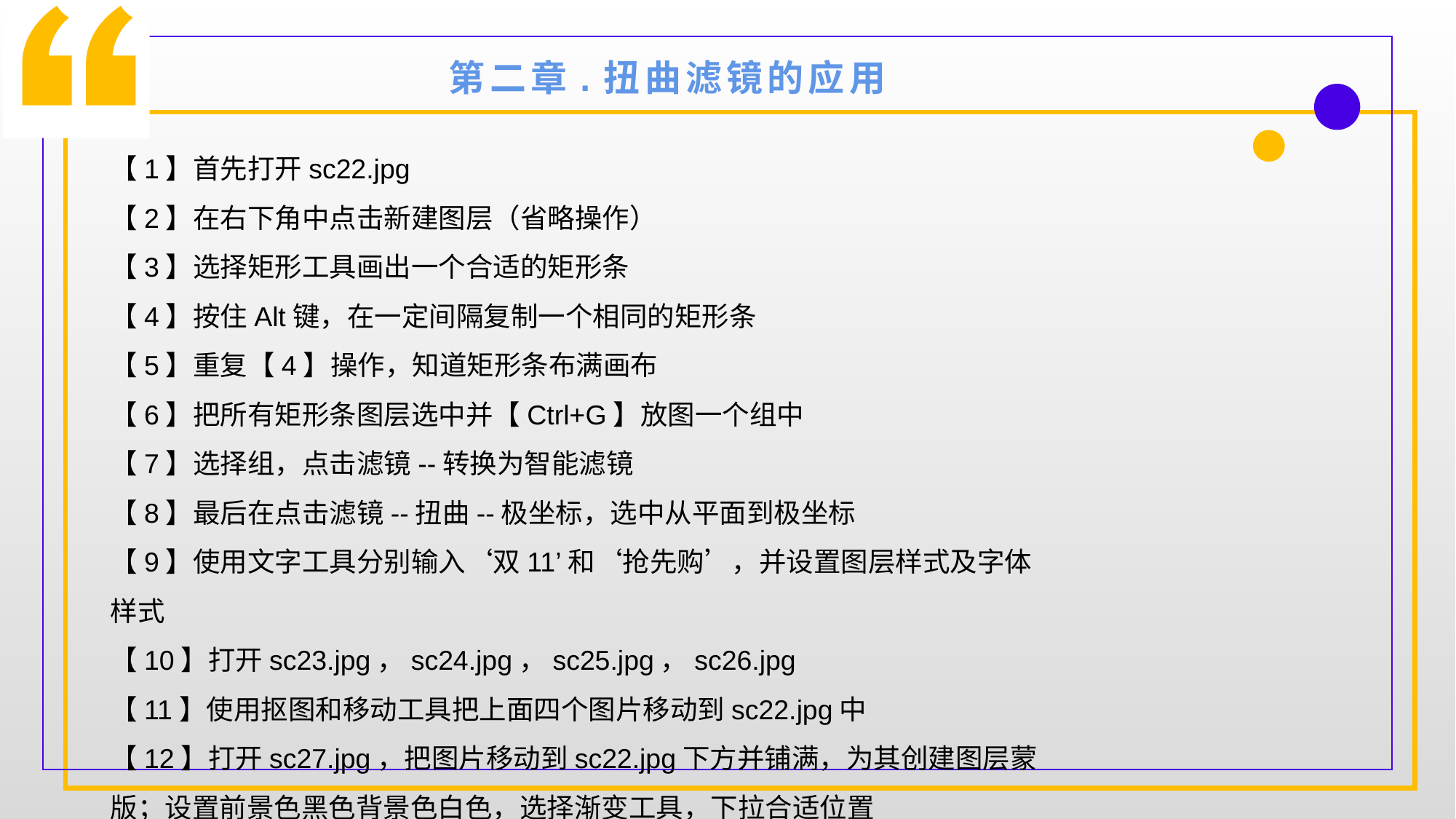

第二章.扭曲滤镜的应用

【1】首先打开sc22.jpg
【2】在右下角中点击新建图层（省略操作）
【3】选择矩形工具画出一个合适的矩形条
【4】按住Alt键，在一定间隔复制一个相同的矩形条
【5】重复【4】操作，知道矩形条布满画布
【6】把所有矩形条图层选中并【Ctrl+G】放图一个组中
【7】选择组，点击滤镜--转换为智能滤镜
【8】最后在点击滤镜--扭曲--极坐标，选中从平面到极坐标
【9】使用文字工具分别输入‘双11’和‘抢先购’，并设置图层样式及字体样式
【10】打开sc23.jpg，sc24.jpg，sc25.jpg，sc26.jpg
【11】使用抠图和移动工具把上面四个图片移动到sc22.jpg中
【12】打开sc27.jpg，把图片移动到sc22.jpg下方并铺满，为其创建图层蒙版；设置前景色黑色背景色白色，选择渐变工具，下拉合适位置